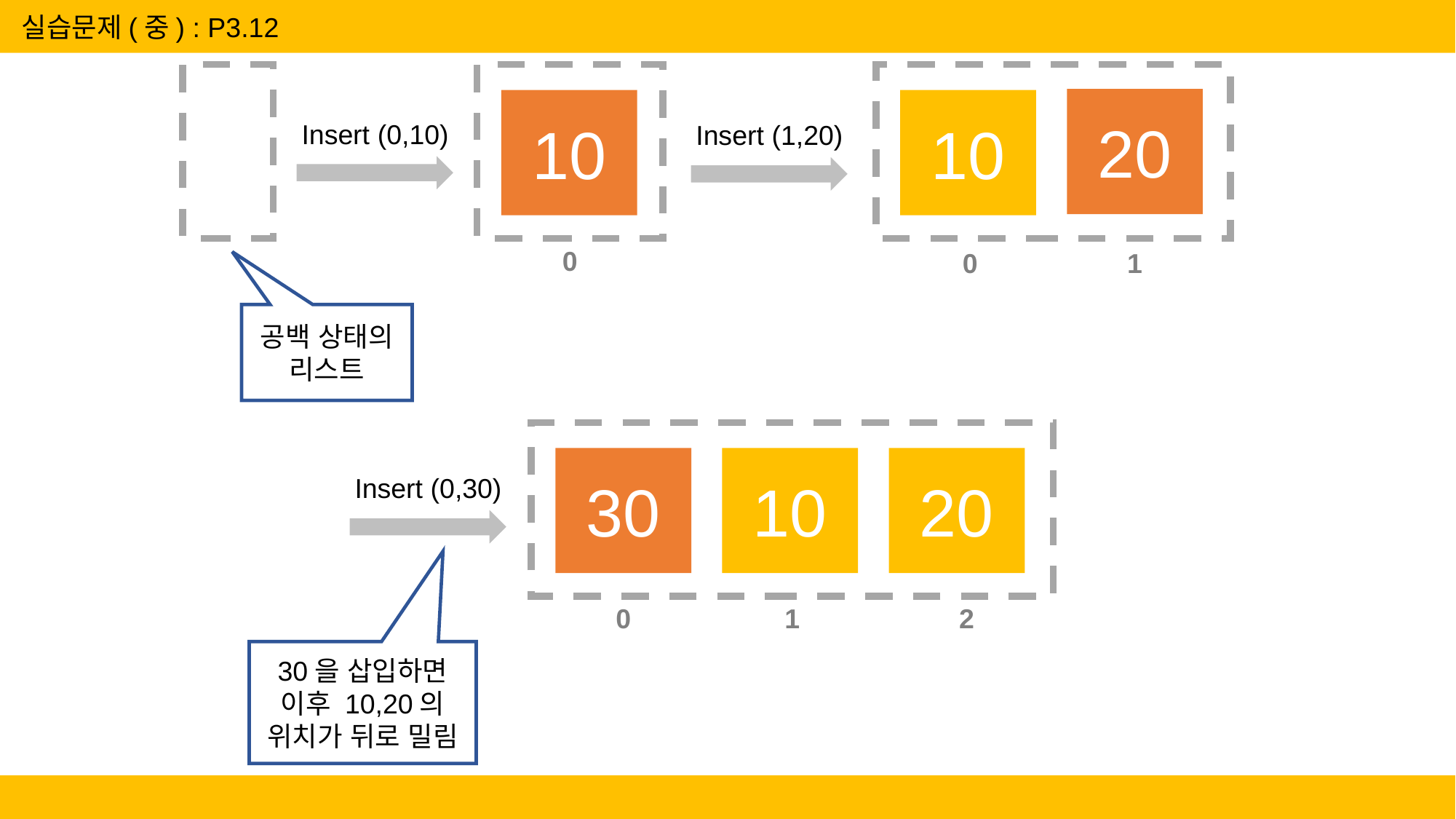

실습문제(중) : P3.12

20
10
10
Insert (0,10)

Insert (1,20)

공백 상태의
리스트
0
0
1

30
10
20
Insert (0,30)

1
2
0
30을 삽입하면 이후 10,20의 위치가 뒤로 밀림